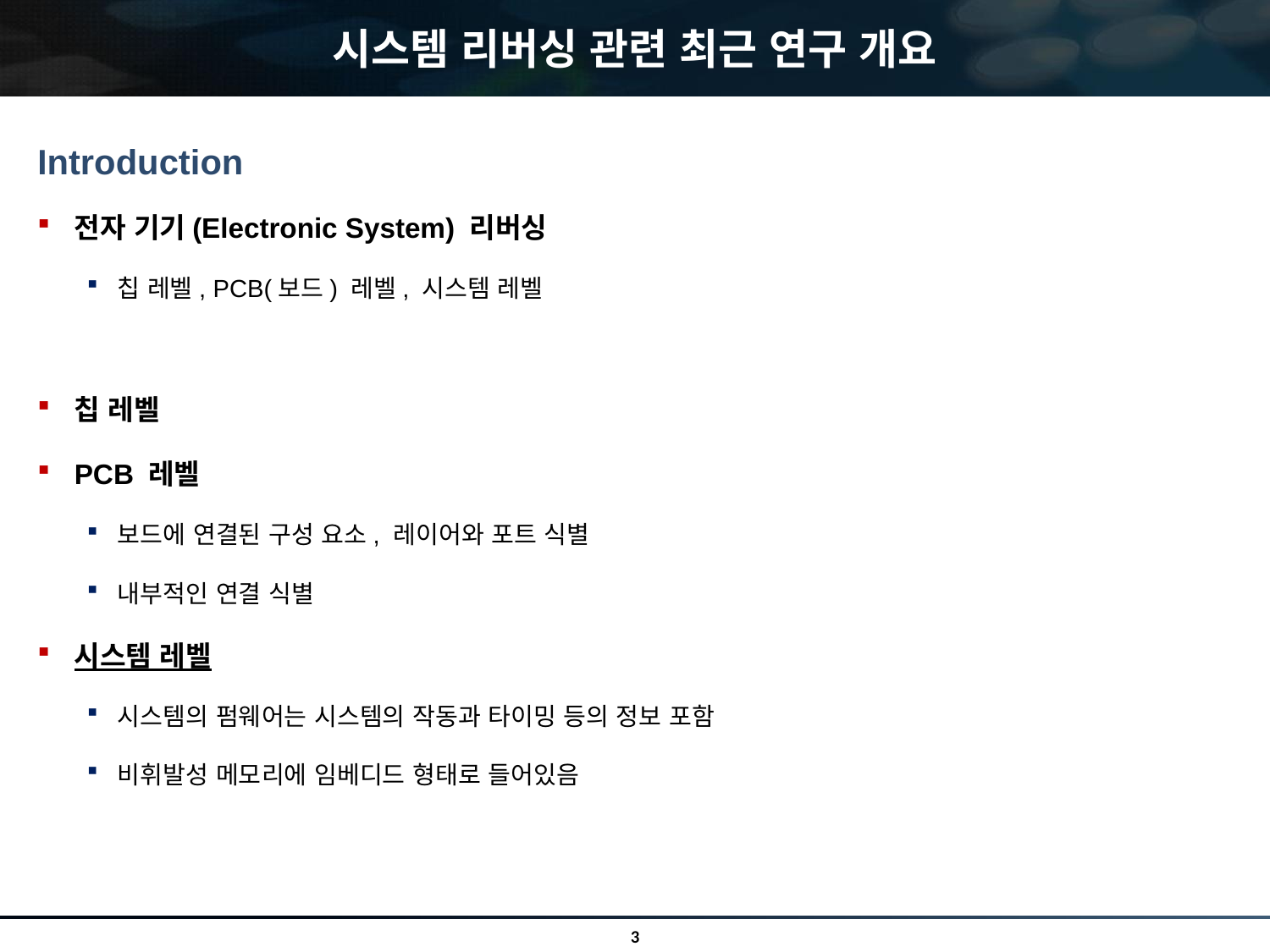

# 시스템 리버싱 관련 최근 연구 개요
Introduction
전자 기기(Electronic System) 리버싱
칩 레벨, PCB(보드) 레벨, 시스템 레벨

칩 레벨
PCB 레벨
보드에 연결된 구성 요소, 레이어와 포트 식별
내부적인 연결 식별
시스템 레벨
시스템의 펌웨어는 시스템의 작동과 타이밍 등의 정보 포함
비휘발성 메모리에 임베디드 형태로 들어있음